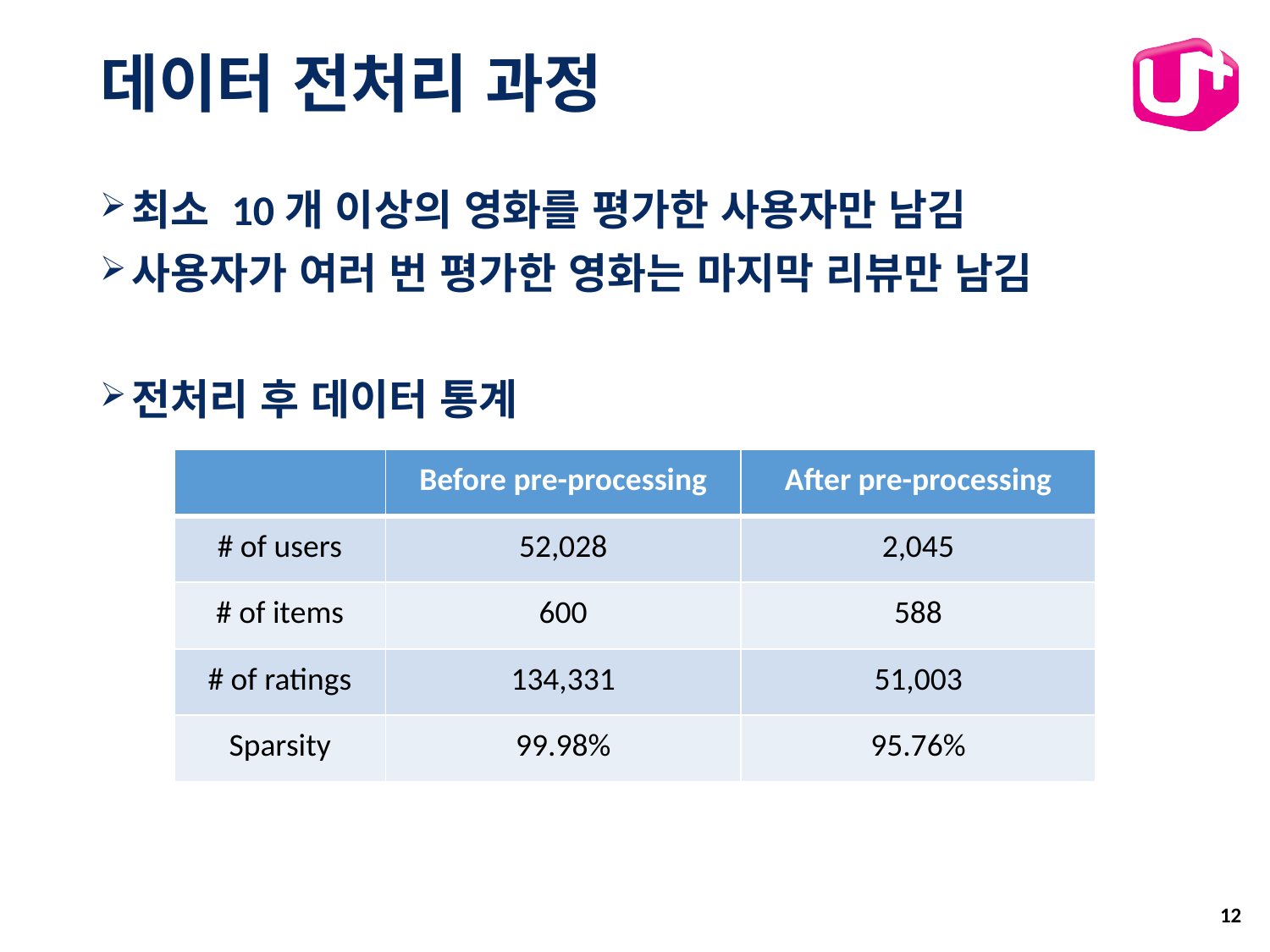

# 데이터 전처리 과정
최소 10개 이상의 영화를 평가한 사용자만 남김
사용자가 여러 번 평가한 영화는 마지막 리뷰만 남김

전처리 후 데이터 통계

|  | Before pre-processing | After pre-processing |
| --- | --- | --- |
| # of users | 52,028 | 2,045 |
| # of items | 600 | 588 |
| # of ratings | 134,331 | 51,003 |
| Sparsity | 99.98% | 95.76% |
12